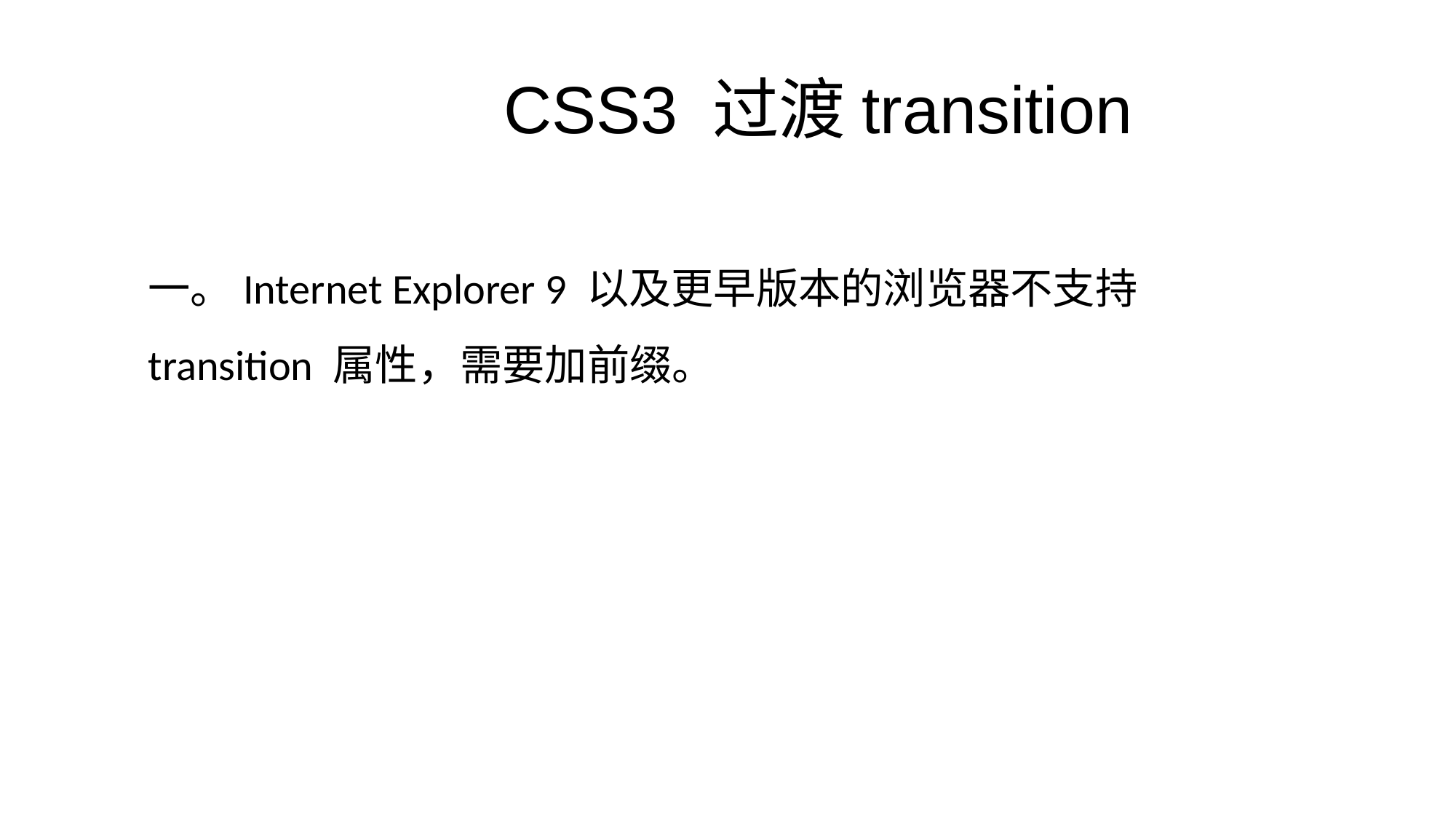

# CSS3 过渡transition

一。Internet Explorer 9 以及更早版本的浏览器不支持 transition 属性，需要加前缀。